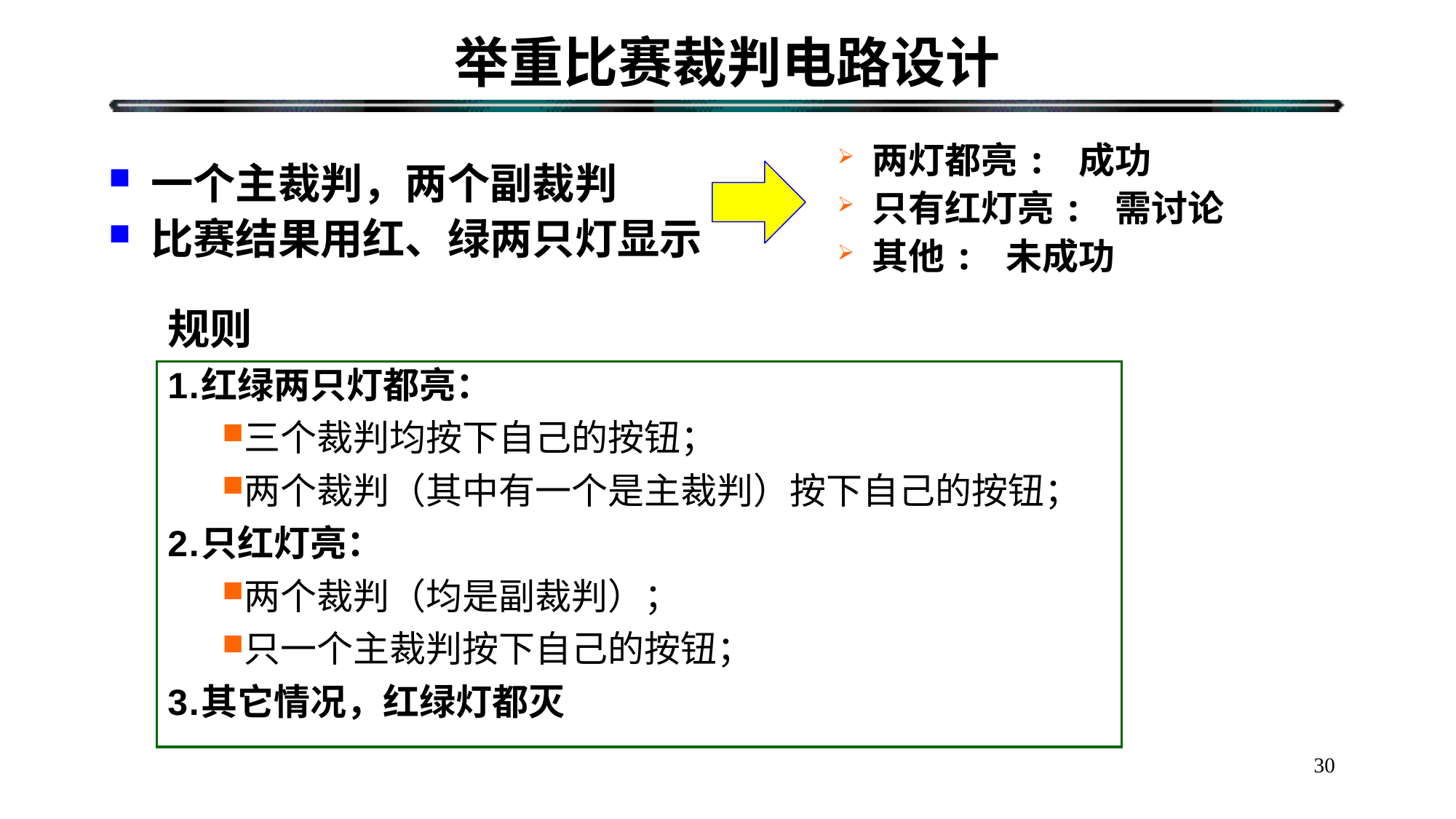

# 举重比赛裁判电路设计
 两灯都亮: 成功
 只有红灯亮: 需讨论
 其他: 未成功
 一个主裁判，两个副裁判
 比赛结果用红、绿两只灯显示

规则
红绿两只灯都亮：
三个裁判均按下自己的按钮；
两个裁判（其中有一个是主裁判）按下自己的按钮；
只红灯亮：
两个裁判（均是副裁判）；
只一个主裁判按下自己的按钮；
其它情况，红绿灯都灭

30